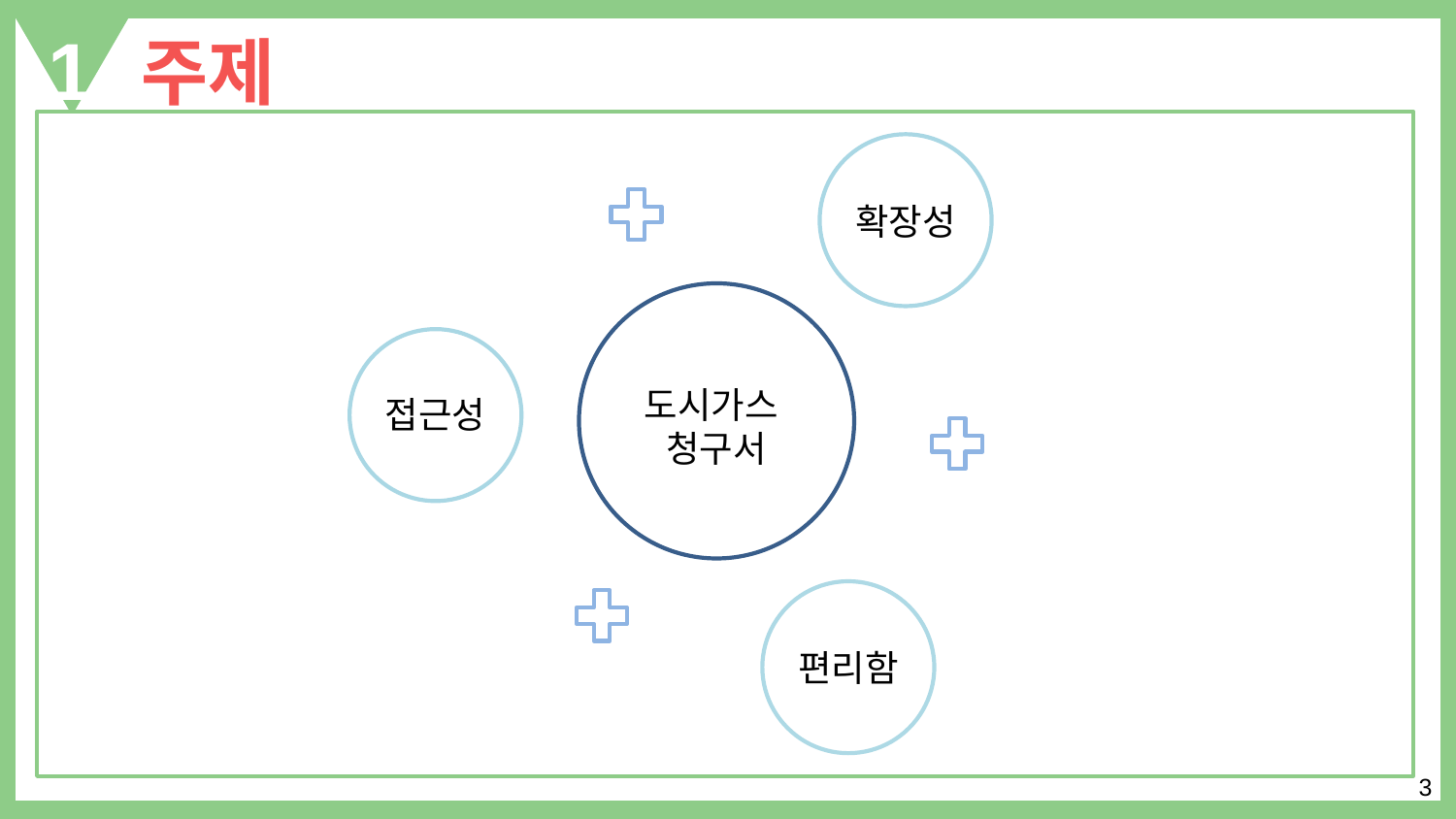

1
주제

확장성

접근성
도시가스
청구서

편리함
3